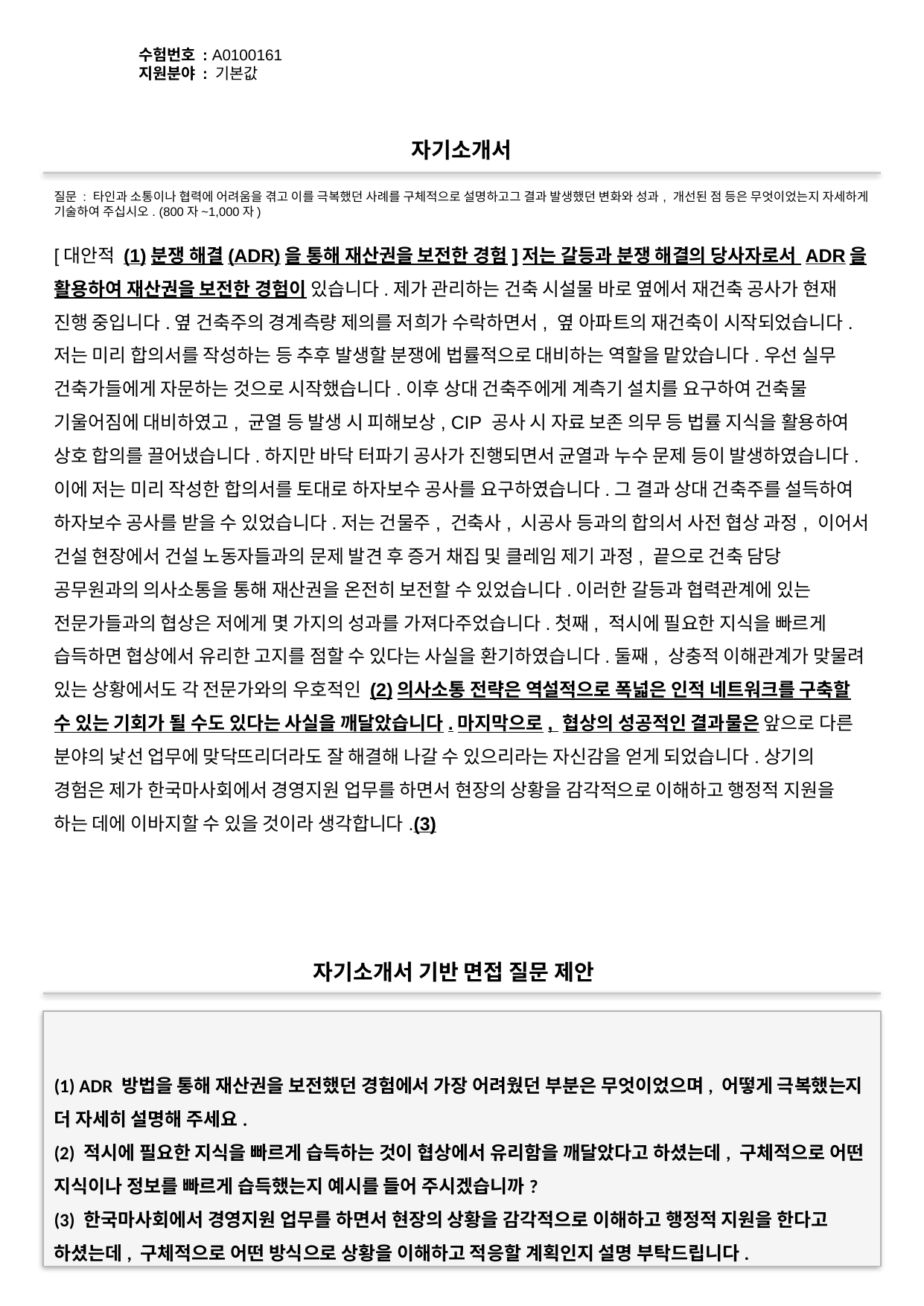

수험번호 : A0100161
지원분야 : 기본값
#

자기소개서

질문 : 타인과 소통이나 협력에 어려움을 겪고 이를 극복했던 사례를 구체적으로 설명하고그 결과 발생했던 변화와 성과, 개선된 점 등은 무엇이었는지 자세하게 기술하여 주십시오. (800자~1,000자)

[대안적 (1)분쟁 해결(ADR)을 통해 재산권을 보전한 경험]저는 갈등과 분쟁 해결의 당사자로서 ADR을 활용하여 재산권을 보전한 경험이 있습니다.제가 관리하는 건축 시설물 바로 옆에서 재건축 공사가 현재 진행 중입니다.옆 건축주의 경계측량 제의를 저희가 수락하면서, 옆 아파트의 재건축이 시작되었습니다.저는 미리 합의서를 작성하는 등 추후 발생할 분쟁에 법률적으로 대비하는 역할을 맡았습니다.우선 실무 건축가들에게 자문하는 것으로 시작했습니다.이후 상대 건축주에게 계측기 설치를 요구하여 건축물 기울어짐에 대비하였고, 균열 등 발생 시 피해보상, CIP 공사 시 자료 보존 의무 등 법률 지식을 활용하여 상호 합의를 끌어냈습니다.하지만 바닥 터파기 공사가 진행되면서 균열과 누수 문제 등이 발생하였습니다.이에 저는 미리 작성한 합의서를 토대로 하자보수 공사를 요구하였습니다.그 결과 상대 건축주를 설득하여 하자보수 공사를 받을 수 있었습니다.저는 건물주, 건축사, 시공사 등과의 합의서 사전 협상 과정, 이어서 건설 현장에서 건설 노동자들과의 문제 발견 후 증거 채집 및 클레임 제기 과정, 끝으로 건축 담당 공무원과의 의사소통을 통해 재산권을 온전히 보전할 수 있었습니다.이러한 갈등과 협력관계에 있는 전문가들과의 협상은 저에게 몇 가지의 성과를 가져다주었습니다.첫째, 적시에 필요한 지식을 빠르게 습득하면 협상에서 유리한 고지를 점할 수 있다는 사실을 환기하였습니다.둘째, 상충적 이해관계가 맞물려 있는 상황에서도 각 전문가와의 우호적인 (2)의사소통 전략은 역설적으로 폭넓은 인적 네트워크를 구축할 수 있는 기회가 될 수도 있다는 사실을 깨달았습니다.마지막으로, 협상의 성공적인 결과물은 앞으로 다른 분야의 낯선 업무에 맞닥뜨리더라도 잘 해결해 나갈 수 있으리라는 자신감을 얻게 되었습니다.상기의 경험은 제가 한국마사회에서 경영지원 업무를 하면서 현장의 상황을 감각적으로 이해하고 행정적 지원을 하는 데에 이바지할 수 있을 것이라 생각합니다.(3)

자기소개서 기반 면접 질문 제안

(1) ADR 방법을 통해 재산권을 보전했던 경험에서 가장 어려웠던 부분은 무엇이었으며, 어떻게 극복했는지 더 자세히 설명해 주세요.
(2) 적시에 필요한 지식을 빠르게 습득하는 것이 협상에서 유리함을 깨달았다고 하셨는데, 구체적으로 어떤 지식이나 정보를 빠르게 습득했는지 예시를 들어 주시겠습니까?
(3) 한국마사회에서 경영지원 업무를 하면서 현장의 상황을 감각적으로 이해하고 행정적 지원을 한다고 하셨는데, 구체적으로 어떤 방식으로 상황을 이해하고 적응할 계획인지 설명 부탁드립니다.